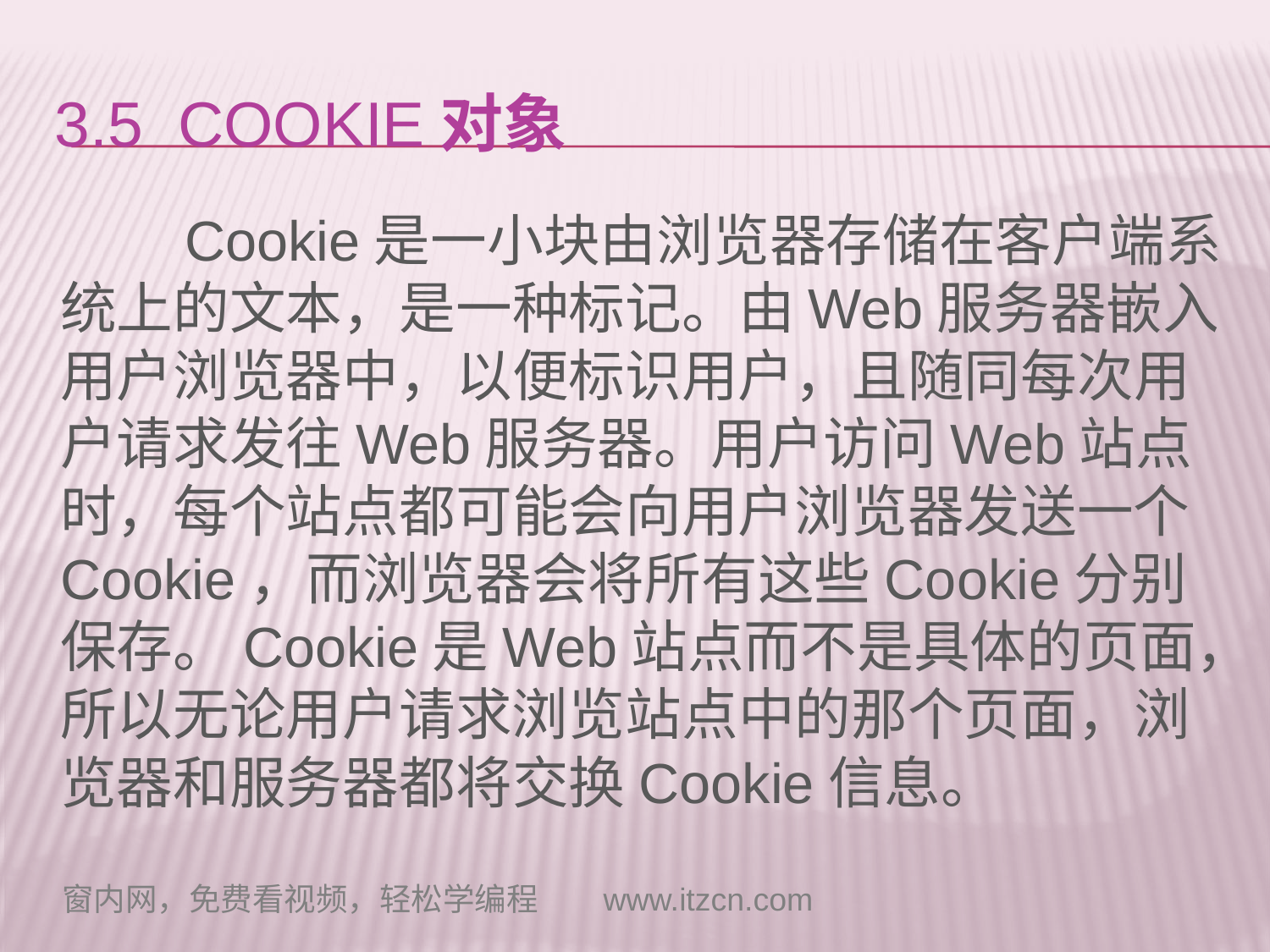

# 3.5  Cookie对象
           Cookie是一小块由浏览器存储在客户端系统上的文本，是一种标记。由Web服务器嵌入用户浏览器中，以便标识用户，且随同每次用户请求发往Web服务器。用户访问Web站点时，每个站点都可能会向用户浏览器发送一个Cookie，而浏览器会将所有这些Cookie分别保存。Cookie是Web站点而不是具体的页面，所以无论用户请求浏览站点中的那个页面，浏览器和服务器都将交换Cookie信息。